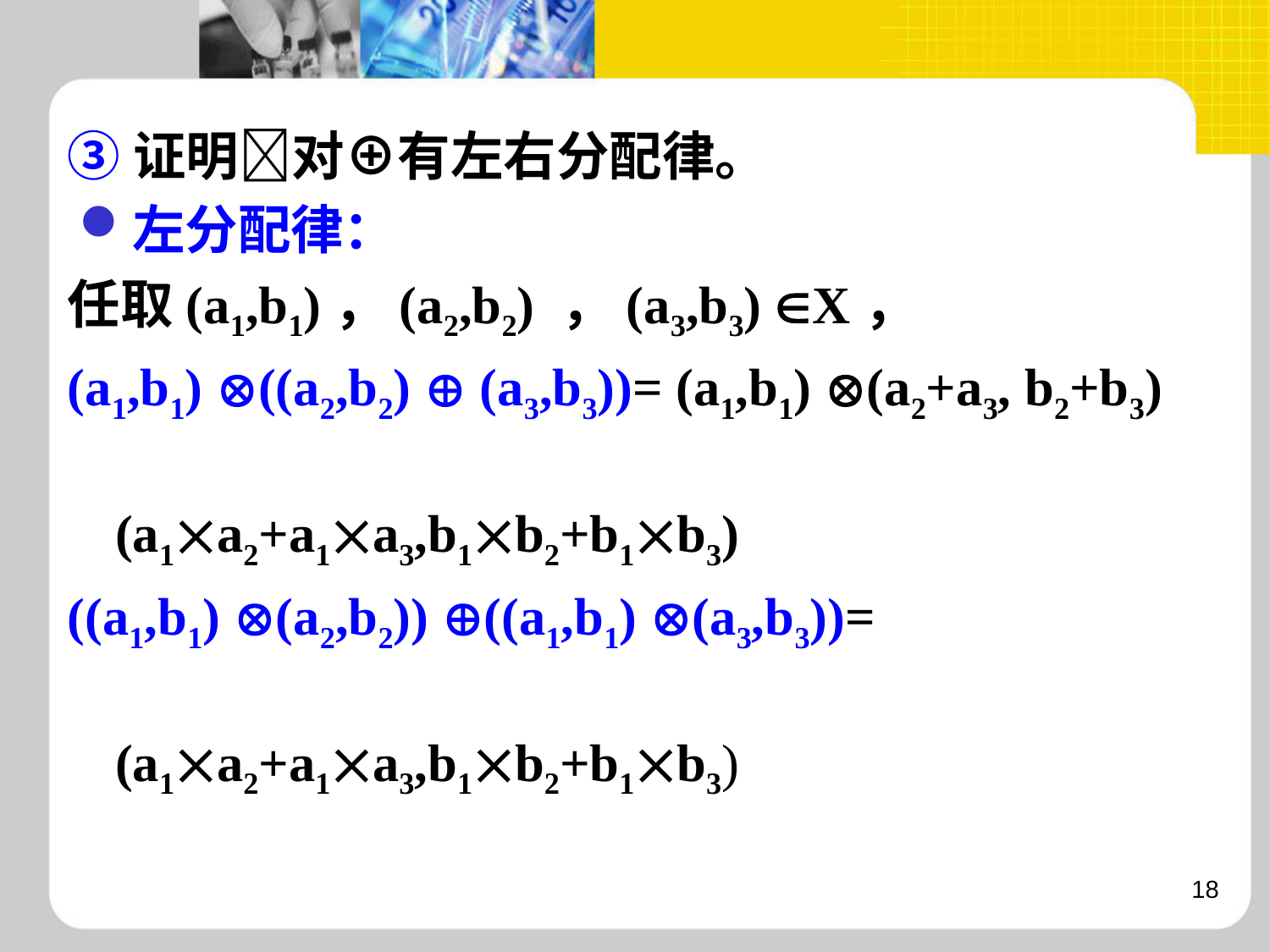

③证明⊗对⊕有左右分配律。
左分配律：
任取(a1,b1)，(a2,b2) ，(a3,b3) ∈X，
(a1,b1) ⊗((a2,b2) ⊕ (a3,b3))= (a1,b1) ⊗(a2+a3, b2+b3)
                                           (a1×a2+a1×a3,b1×b2+b1×b3)
((a1,b1) ⊗(a2,b2)) ⊕((a1,b1) ⊗(a3,b3))=
                                          (a1×a2+a1×a3,b1×b2+b1×b3)

18